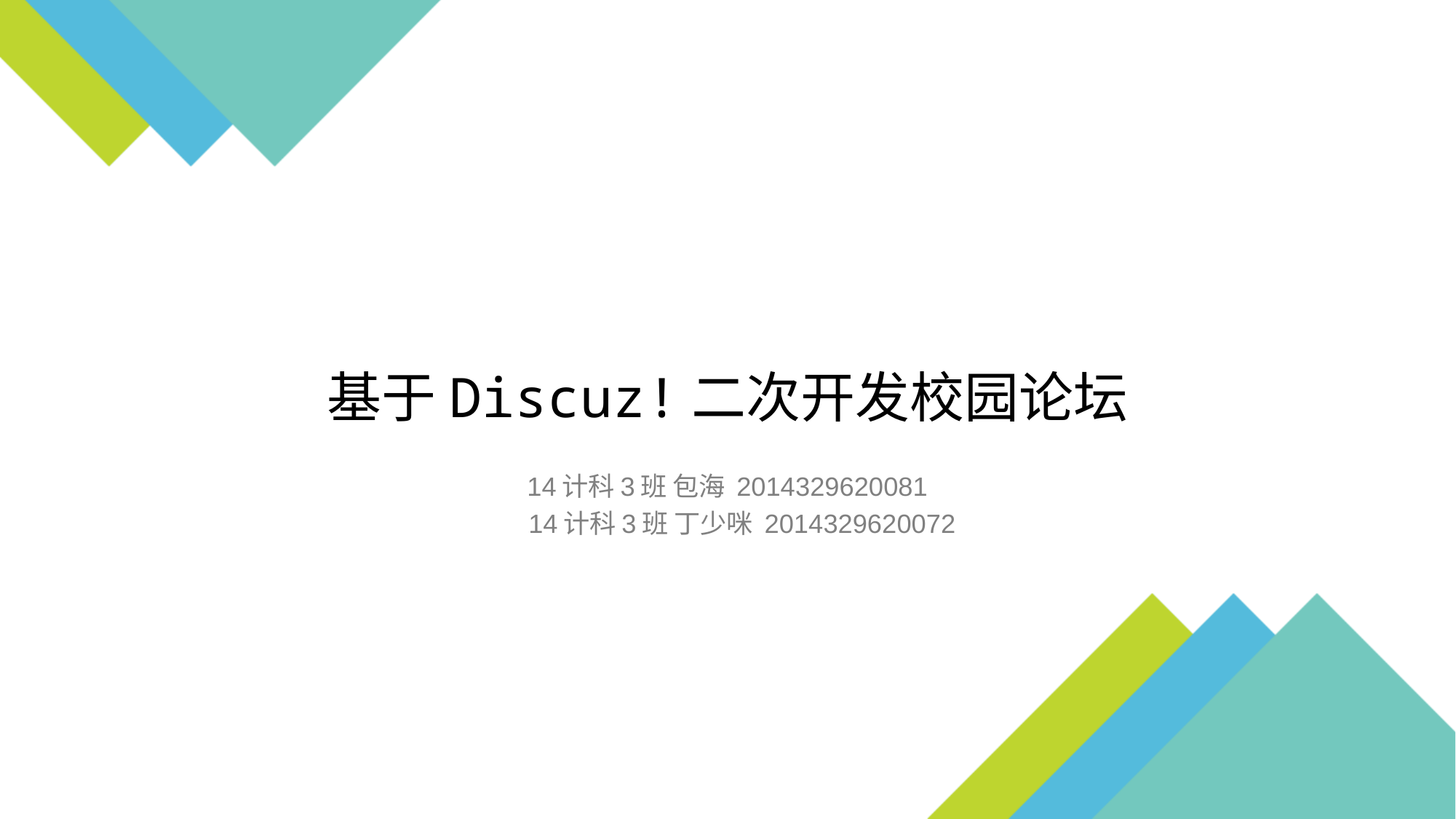

基于Discuz!二次开发校园论坛
14计科3班 包海 2014329620081
    14计科3班 丁少咪 2014329620072